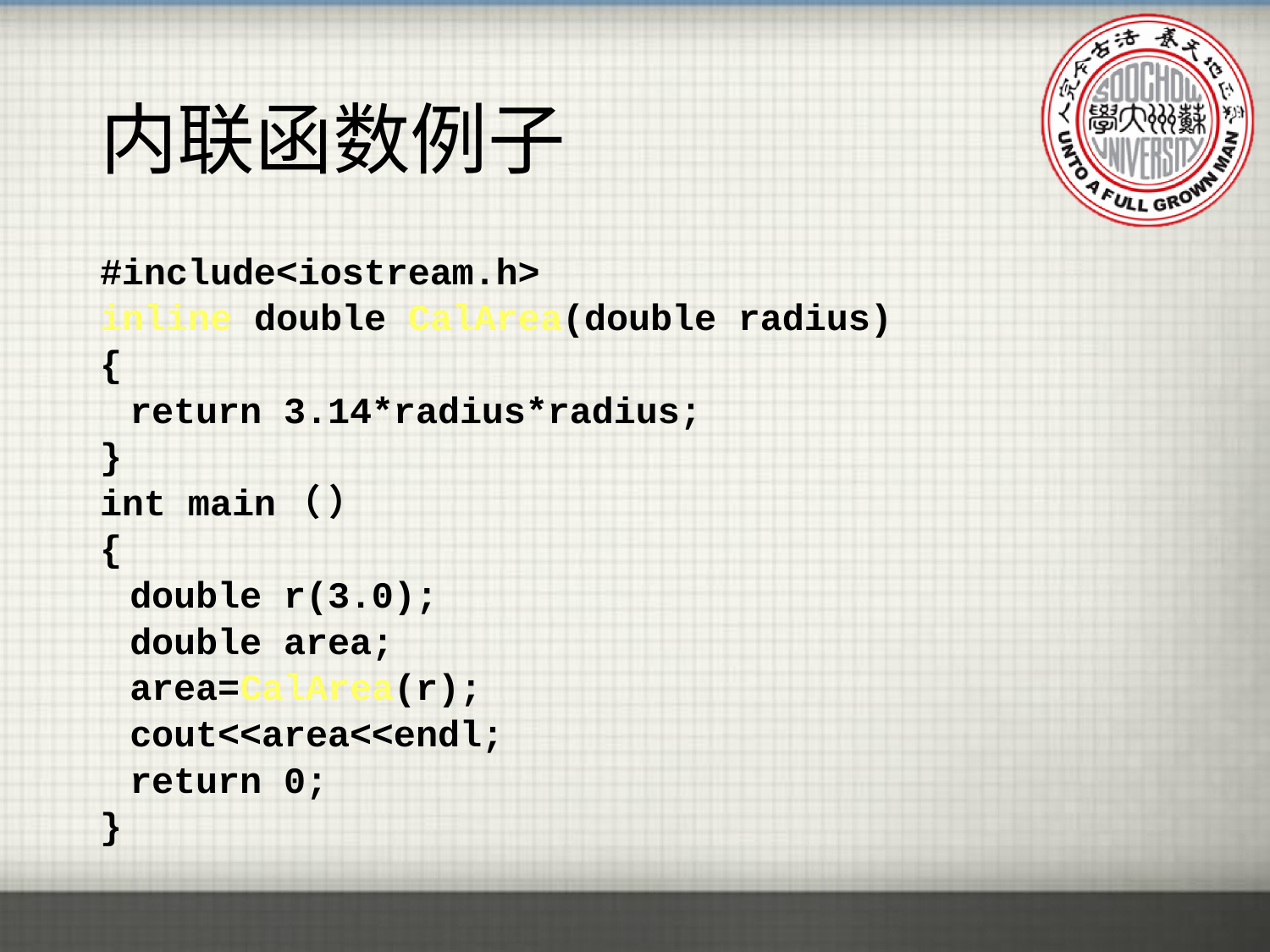

# 内联函数例子
#include<iostream.h>
inline double CalArea(double radius)
{
	return 3.14*radius*radius;
}
int main（ ）
{
	double r(3.0);
	double area;
	area=CalArea(r);
	cout<<area<<endl;
	return 0;
}